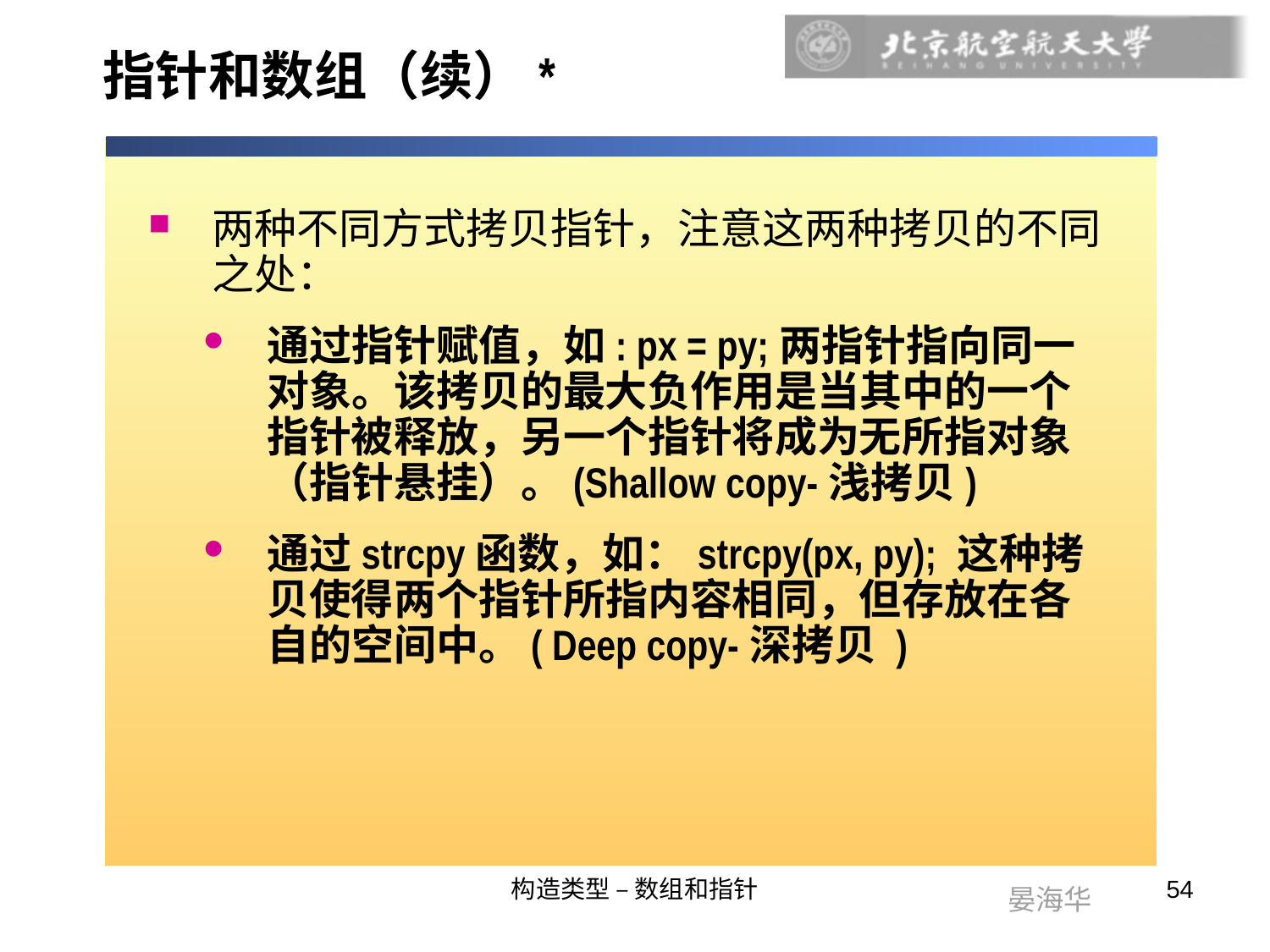

# 指针和数组（续）*
两种不同方式拷贝指针，注意这两种拷贝的不同之处：
通过指针赋值，如: px = py;两指针指向同一对象。该拷贝的最大负作用是当其中的一个指针被释放，另一个指针将成为无所指对象（指针悬挂）。(Shallow copy-浅拷贝)
通过strcpy函数，如：strcpy(px, py); 这种拷贝使得两个指针所指内容相同，但存放在各自的空间中。( Deep copy-深拷贝 )
构造类型 – 数组和指针
54